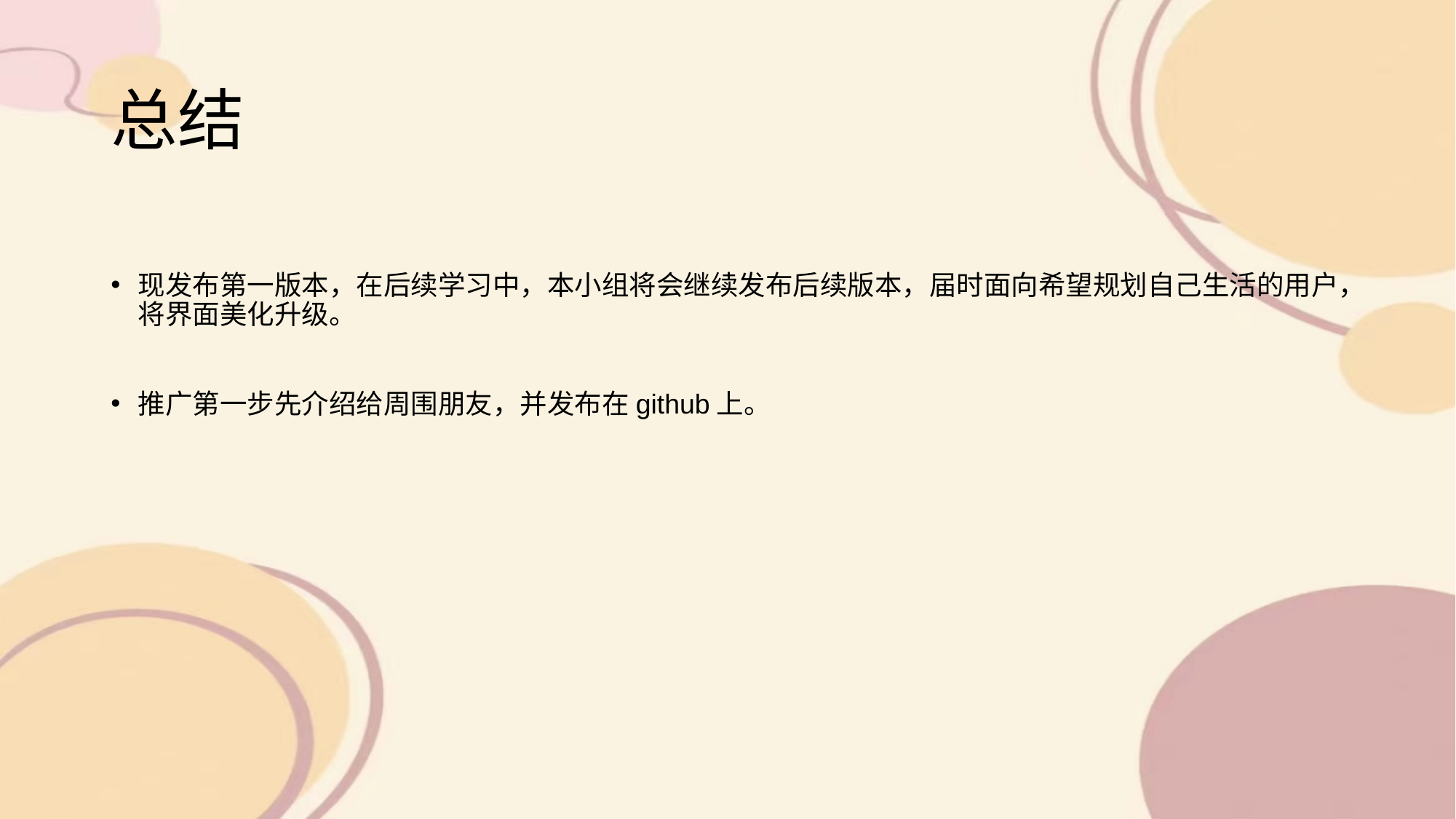

# 总结

现发布第一版本，在后续学习中，本小组将会继续发布后续版本，届时面向希望规划自己生活的用户，将界面美化升级。

推广第一步先介绍给周围朋友，并发布在github上。